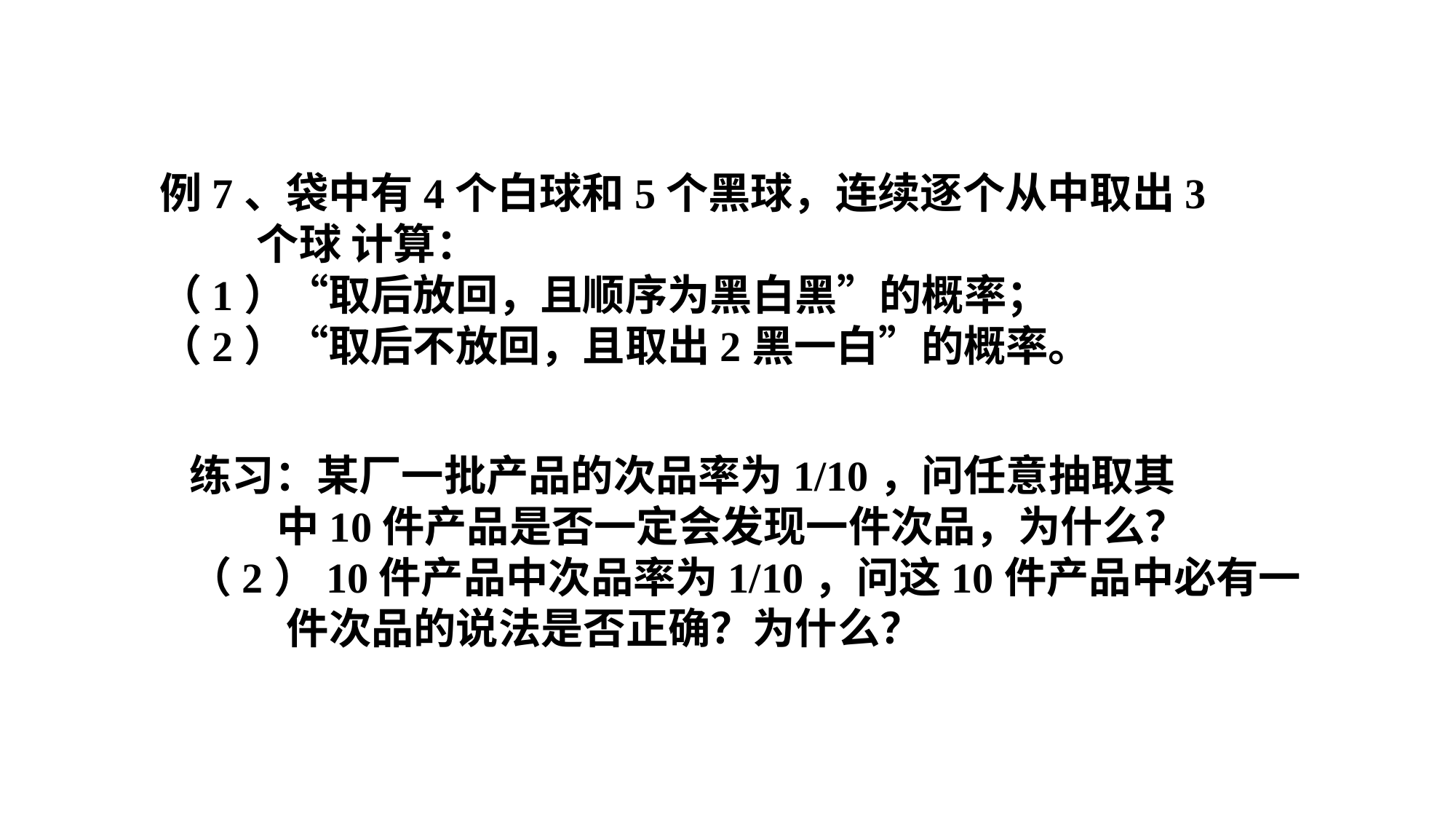

例7、袋中有4个白球和5个黑球，连续逐个从中取出3
         个球 计算：
（1）“取后放回，且顺序为黑白黑”的概率；
（2）“取后不放回，且取出2黑一白”的概率。
练习：某厂一批产品的次品率为1/10，问任意抽取其
        中10件产品是否一定会发现一件次品，为什么？
（2）10件产品中次品率为1/10，问这10件产品中必有一
         件次品的说法是否正确？为什么？